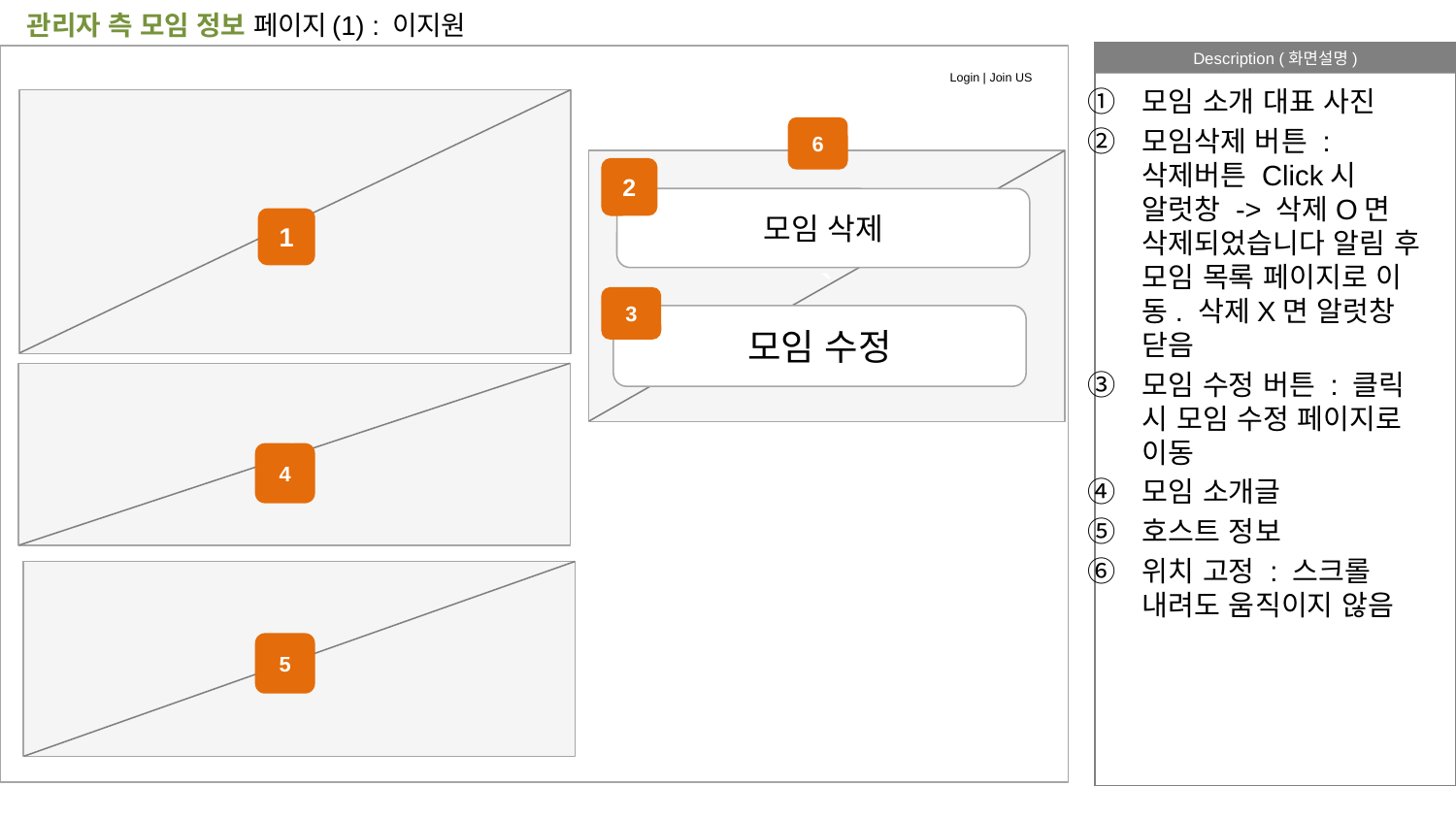

# 관리자 측 모임 정보 페이지(1) : 이지원

Login | Join US
모임 소개 대표 사진
모임삭제 버튼 :  삭제버튼 Click시 알럿창 -> 삭제O면 삭제되었습니다 알림 후 모임 목록 페이지로 이동. 삭제X면 알럿창 닫음
모임 수정 버튼 : 클릭 시 모임 수정 페이지로 이동
모임 소개글
호스트 정보
위치 고정 : 스크롤 내려도 움직이지 않음

`
6
`
2
모임 삭제
1
3
모임 수정
`
4
`

5